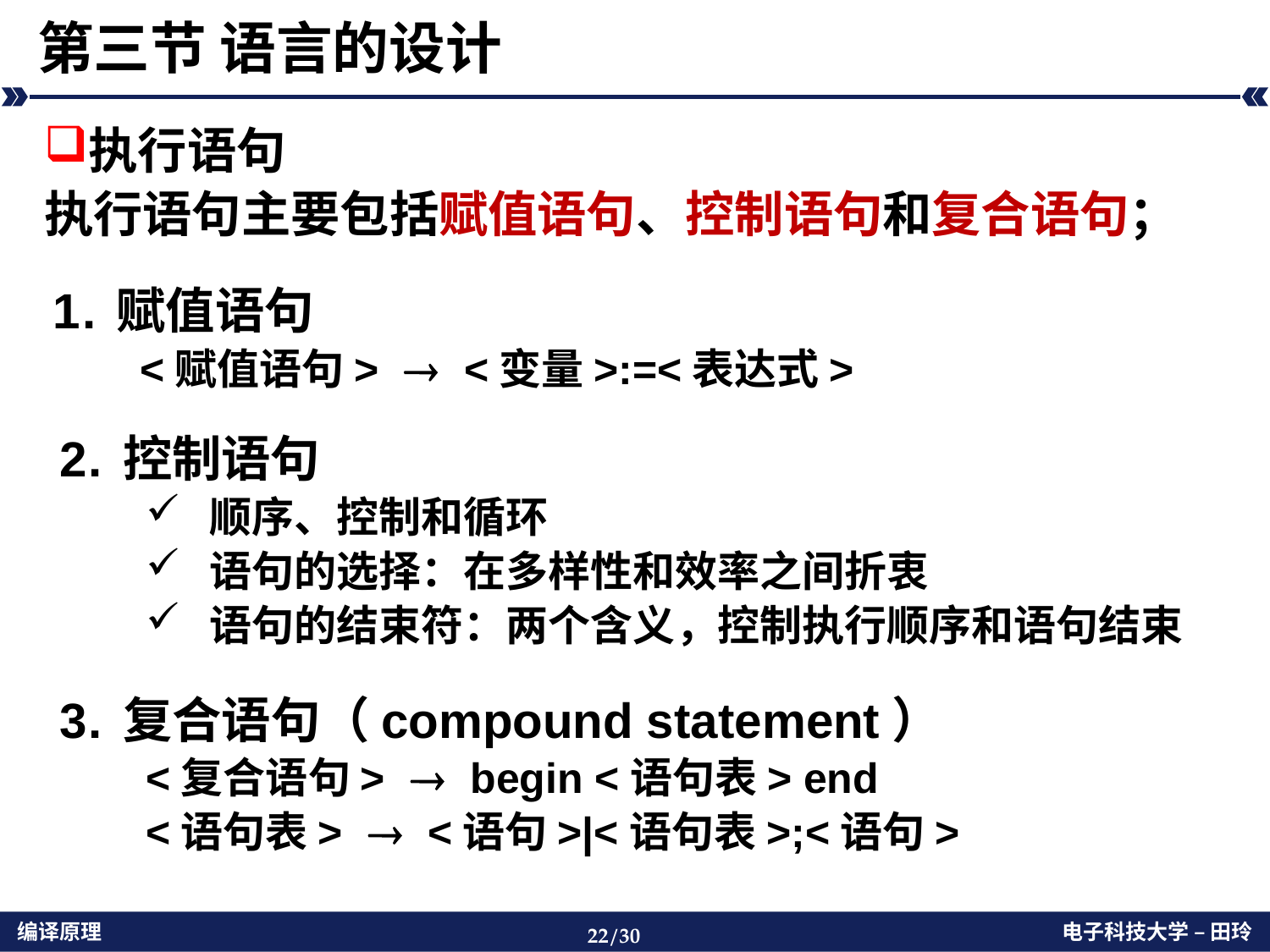

# 第三节 语言的设计
执行语句
执行语句主要包括赋值语句、控制语句和复合语句；
赋值语句
<赋值语句> → <变量>:=<表达式>
控制语句
顺序、控制和循环
语句的选择：在多样性和效率之间折衷
语句的结束符：两个含义，控制执行顺序和语句结束
复合语句（compound statement）
<复合语句> → begin <语句表> end
<语句表> → <语句>|<语句表>;<语句>